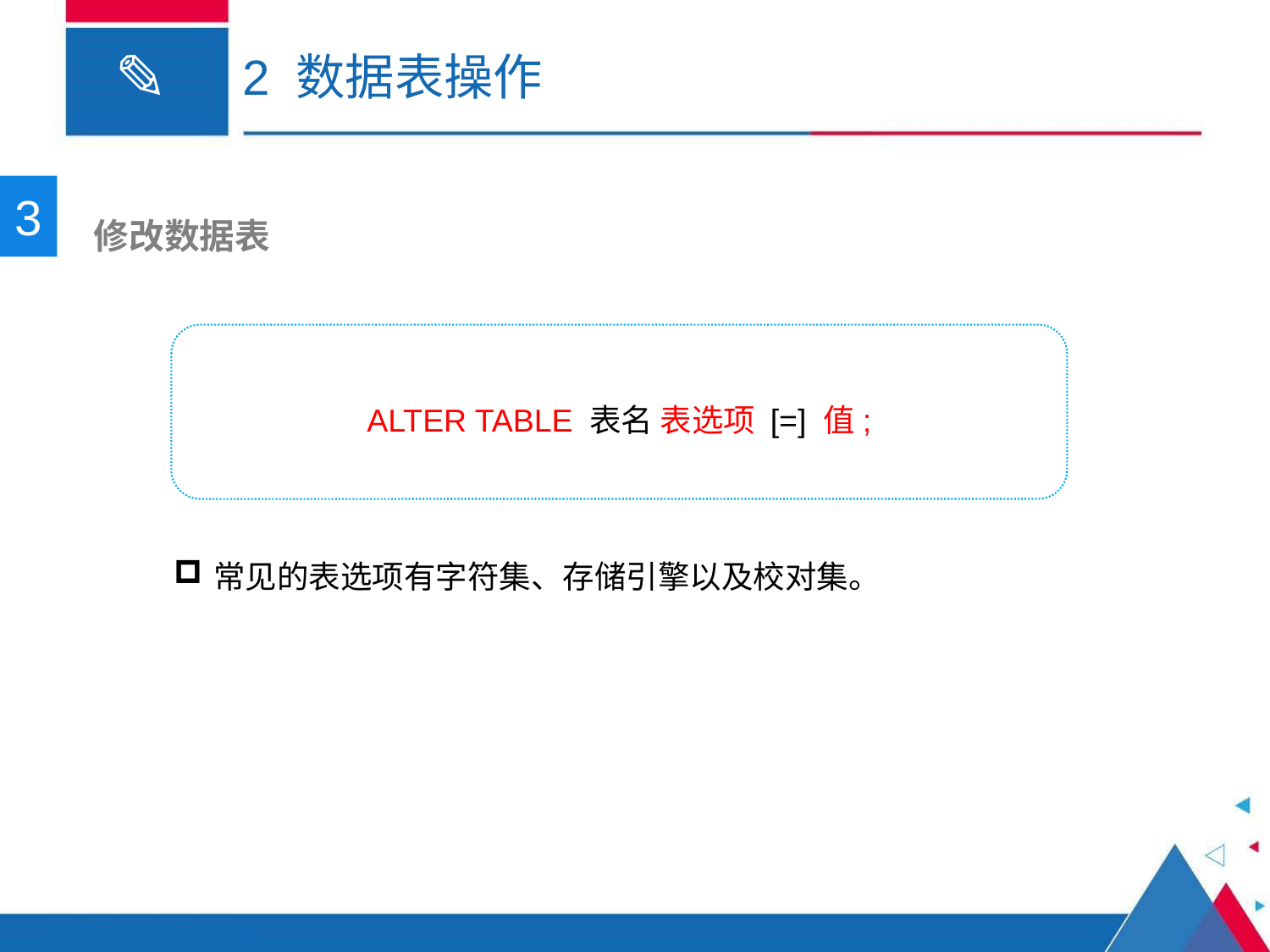

# 2 数据表操作

3
  修改数据表

ALTER TABLE 表名 表选项 [=] 值;
常见的表选项有字符集、存储引擎以及校对集。